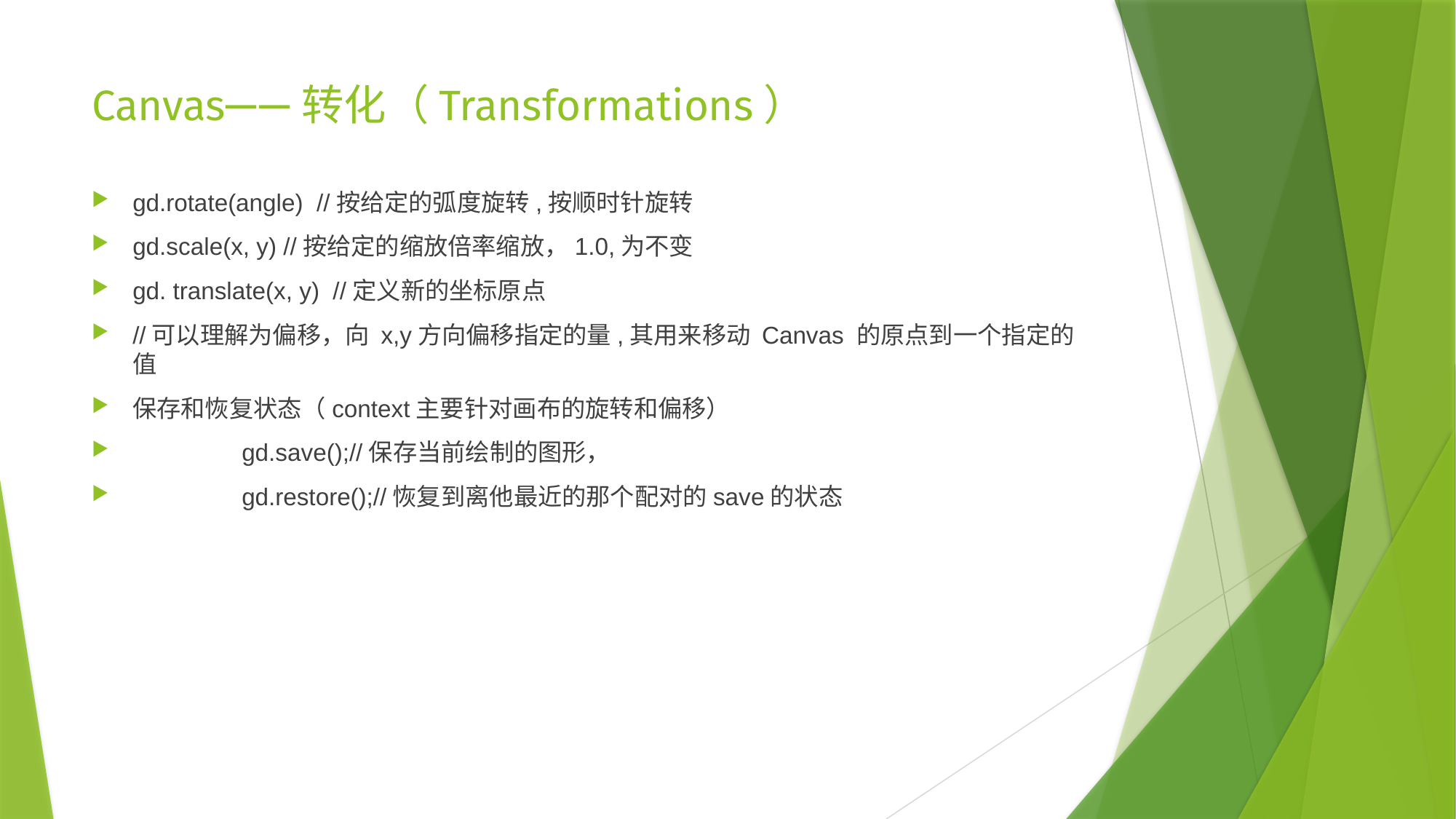

# Canvas——转化（Transformations）
gd.rotate(angle)  //按给定的弧度旋转,按顺时针旋转
gd.scale(x, y) //按给定的缩放倍率缩放，1.0,为不变
gd. translate(x, y)  //定义新的坐标原点
//可以理解为偏移，向 x,y方向偏移指定的量,其用来移动 Canvas 的原点到一个指定的值
保存和恢复状态（context主要针对画布的旋转和偏移）
	gd.save();//保存当前绘制的图形，
	gd.restore();//恢复到离他最近的那个配对的save的状态